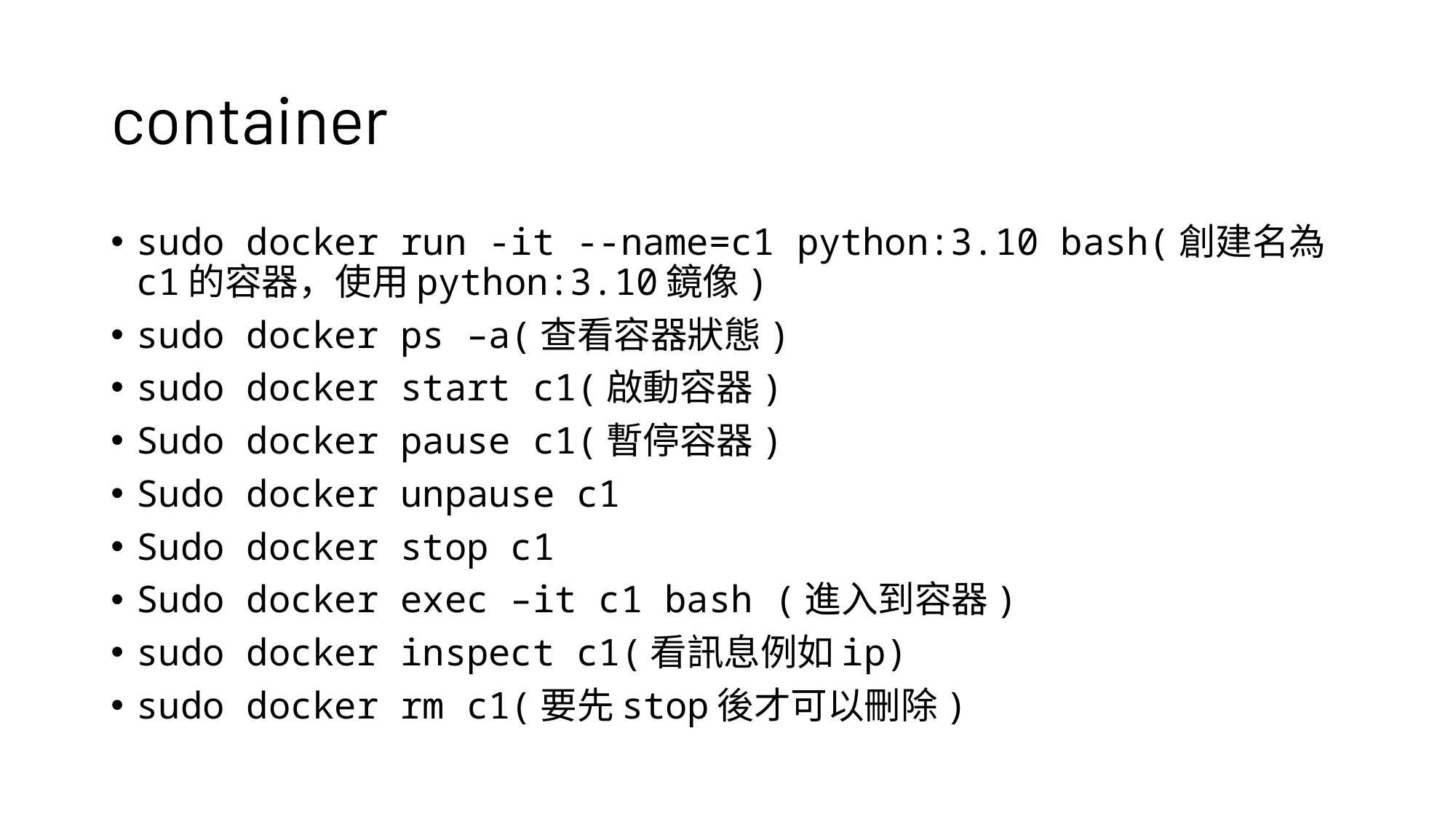

# container
sudo docker run -it --name=c1 python:3.10 bash(創建名為c1的容器，使用python:3.10鏡像)
sudo docker ps –a(查看容器狀態)
sudo docker start c1(啟動容器)
Sudo docker pause c1(暫停容器)
Sudo docker unpause c1
Sudo docker stop c1
Sudo docker exec –it c1 bash (進入到容器)
sudo docker inspect c1(看訊息例如ip)
sudo docker rm c1(要先stop後才可以刪除)